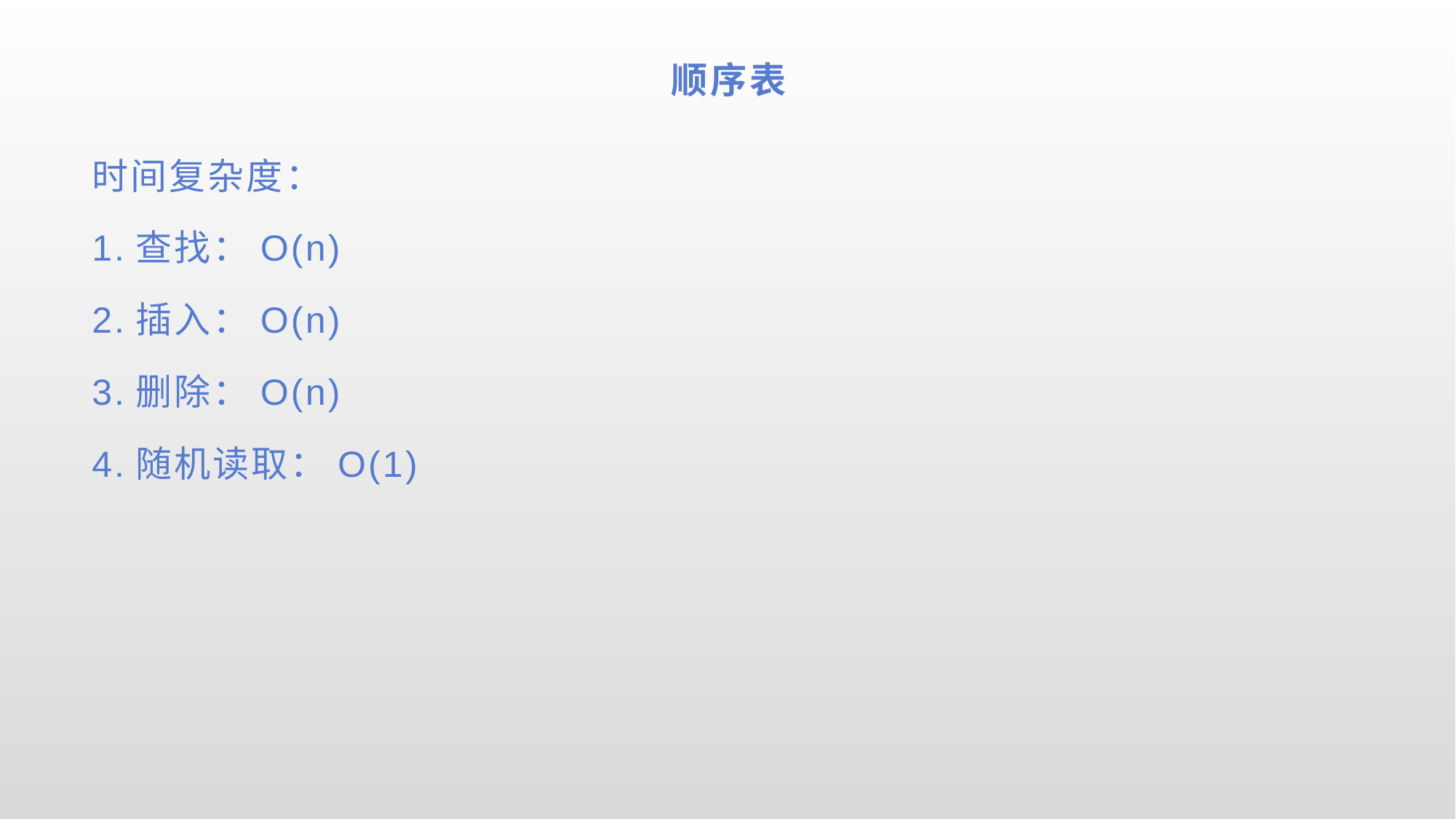

# 顺序表
时间复杂度：
1.查找：O(n)
2.插入：O(n)
3.删除：O(n)
4.随机读取：O(1)